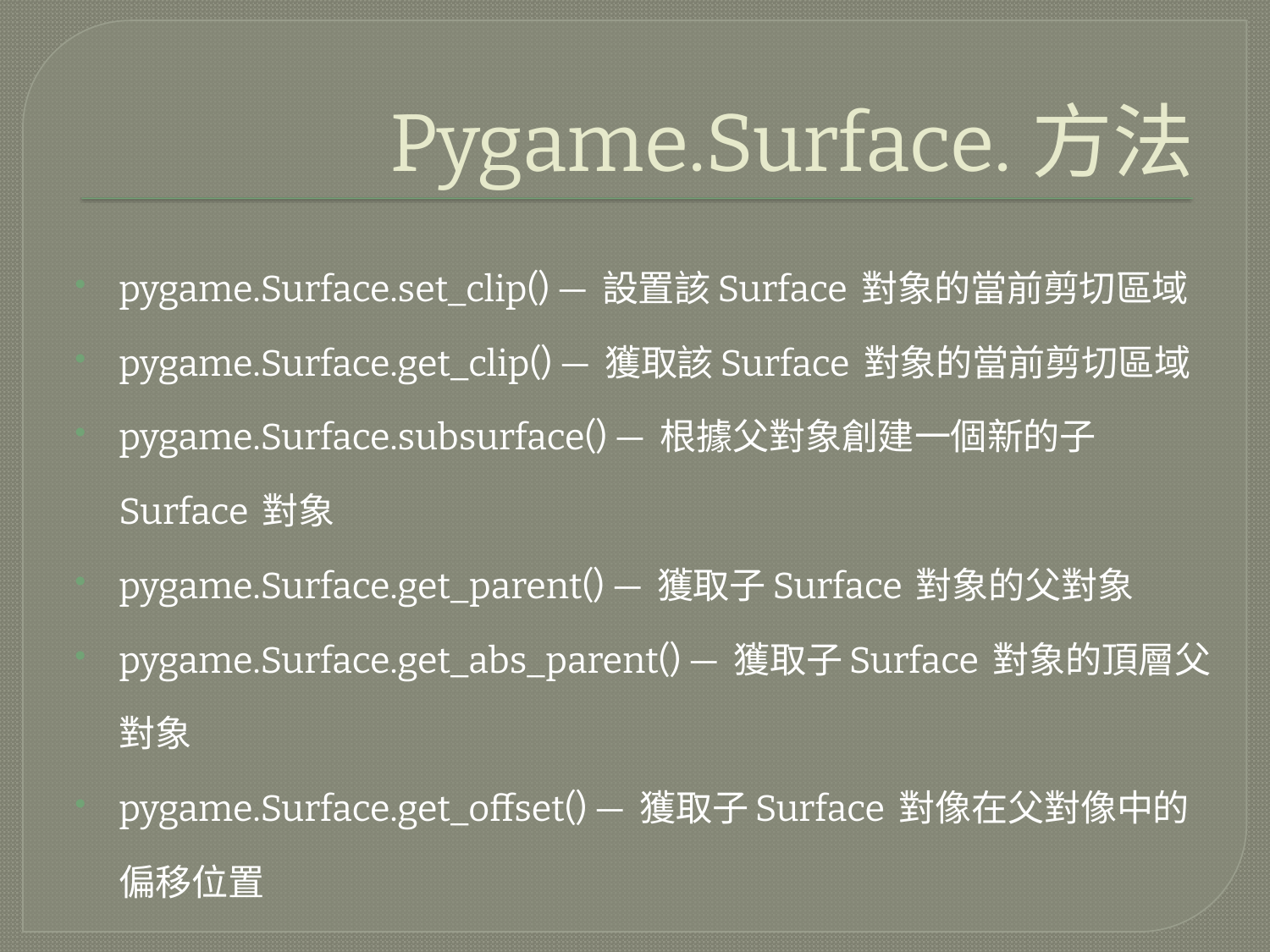

# Pygame.Surface.方法
pygame.Surface.set_clip() — 設置該Surface 對象的當前剪切區域
pygame.Surface.get_clip() — 獲取該Surface 對象的當前剪切區域
pygame.Surface.subsurface() — 根據父對象創建一個新的子Surface 對象
pygame.Surface.get_parent() — 獲取子Surface 對象的父對象
pygame.Surface.get_abs_parent() — 獲取子Surface 對象的頂層父對象
pygame.Surface.get_offset() — 獲取子Surface 對像在父對像中的偏移位置